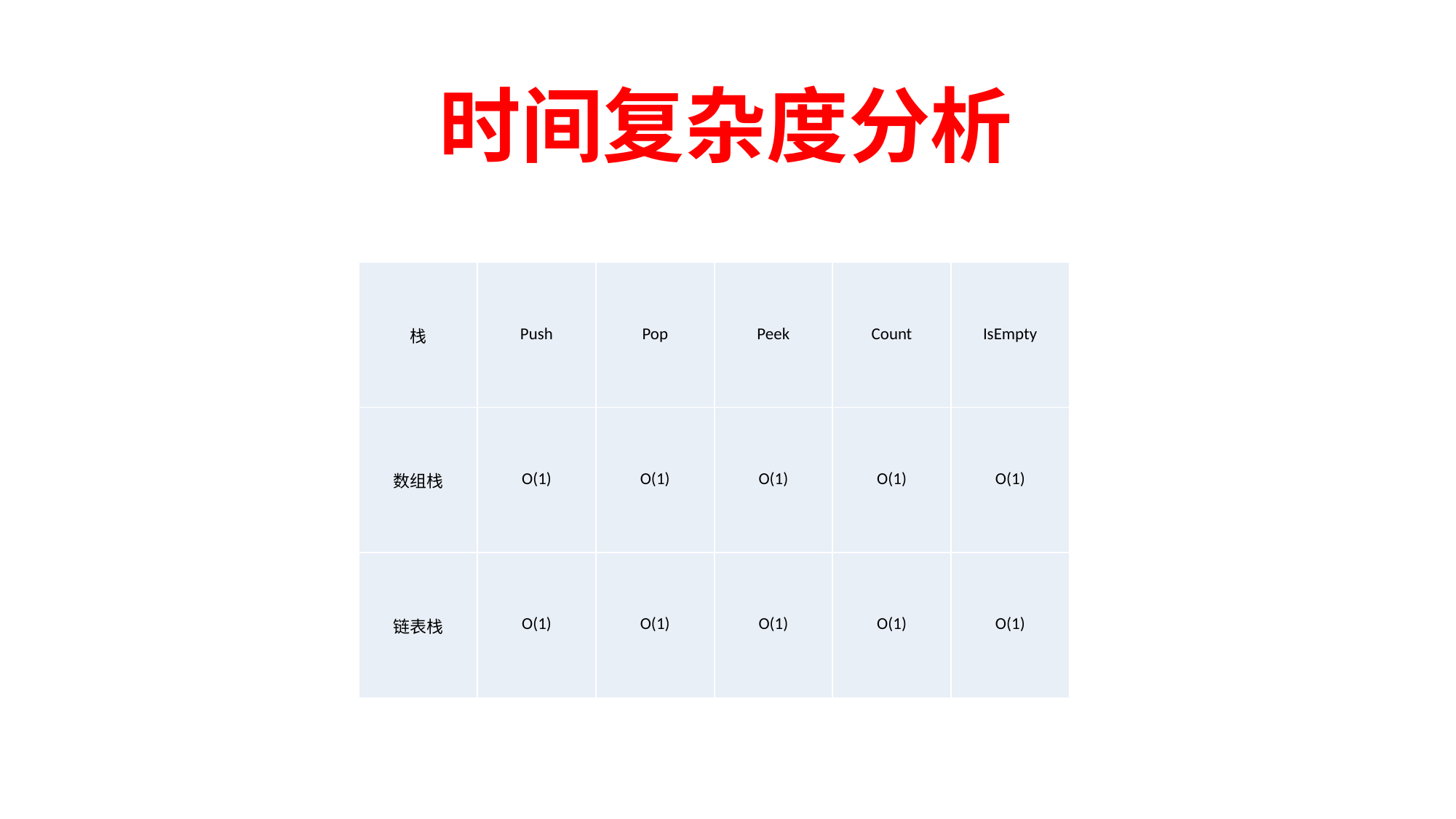

时间复杂度分析
| 栈 | Push | Pop | Peek | Count | IsEmpty |
| --- | --- | --- | --- | --- | --- |
| 数组栈 | O(1) | O(1) | O(1) | O(1) | O(1) |
| 链表栈 | O(1) | O(1) | O(1) | O(1) | O(1) |